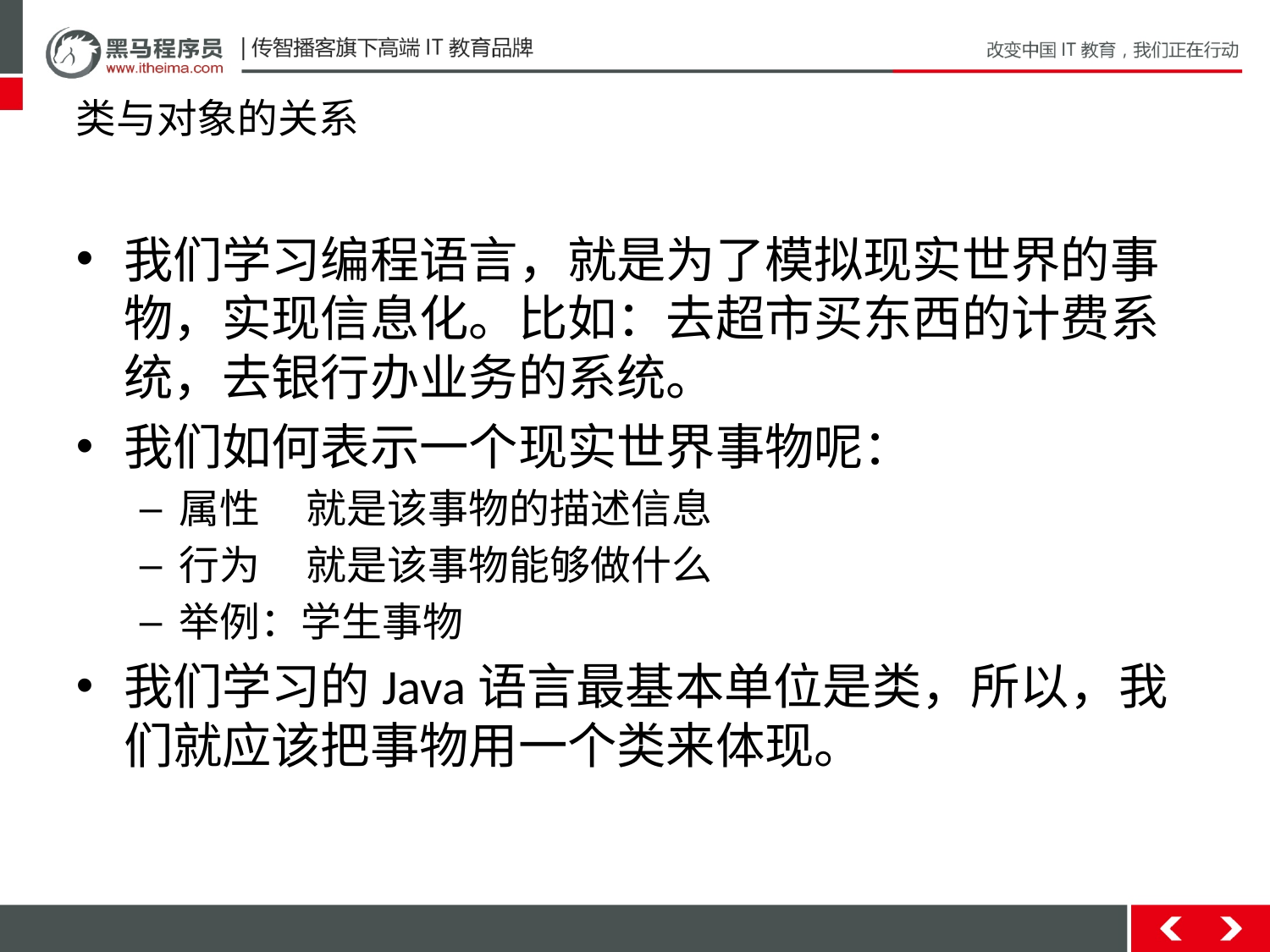

# 类与对象的关系
我们学习编程语言，就是为了模拟现实世界的事物，实现信息化。比如：去超市买东西的计费系统，去银行办业务的系统。
我们如何表示一个现实世界事物呢：
属性	就是该事物的描述信息
行为	就是该事物能够做什么
举例：学生事物
我们学习的Java语言最基本单位是类，所以，我们就应该把事物用一个类来体现。